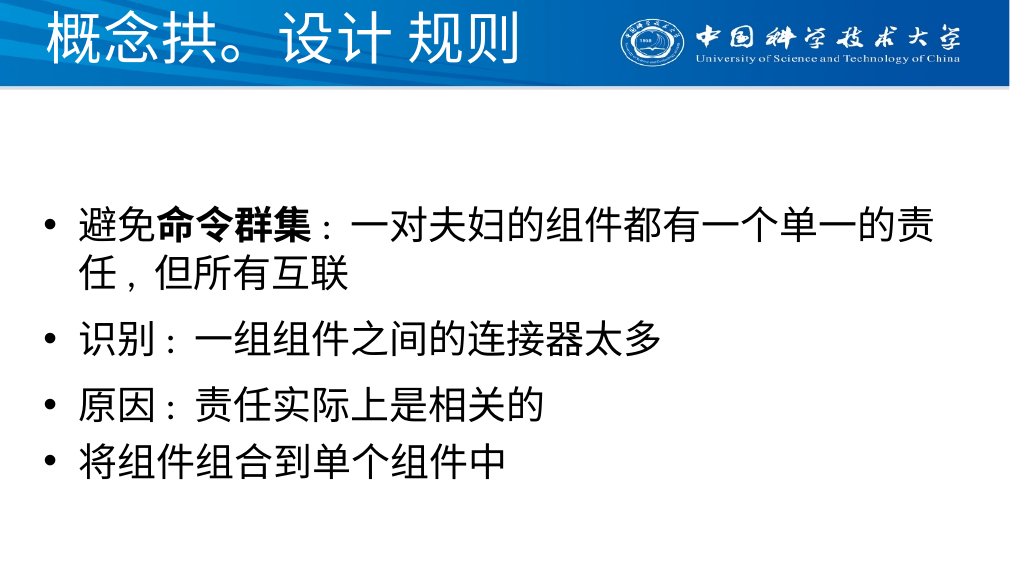

# 概念拱。设计 规则
避免命令群集: 一对夫妇的组件都有一个单一的责任, 但所有互联
识别: 一组组件之间的连接器太多
原因: 责任实际上是相关的
将组件组合到单个组件中